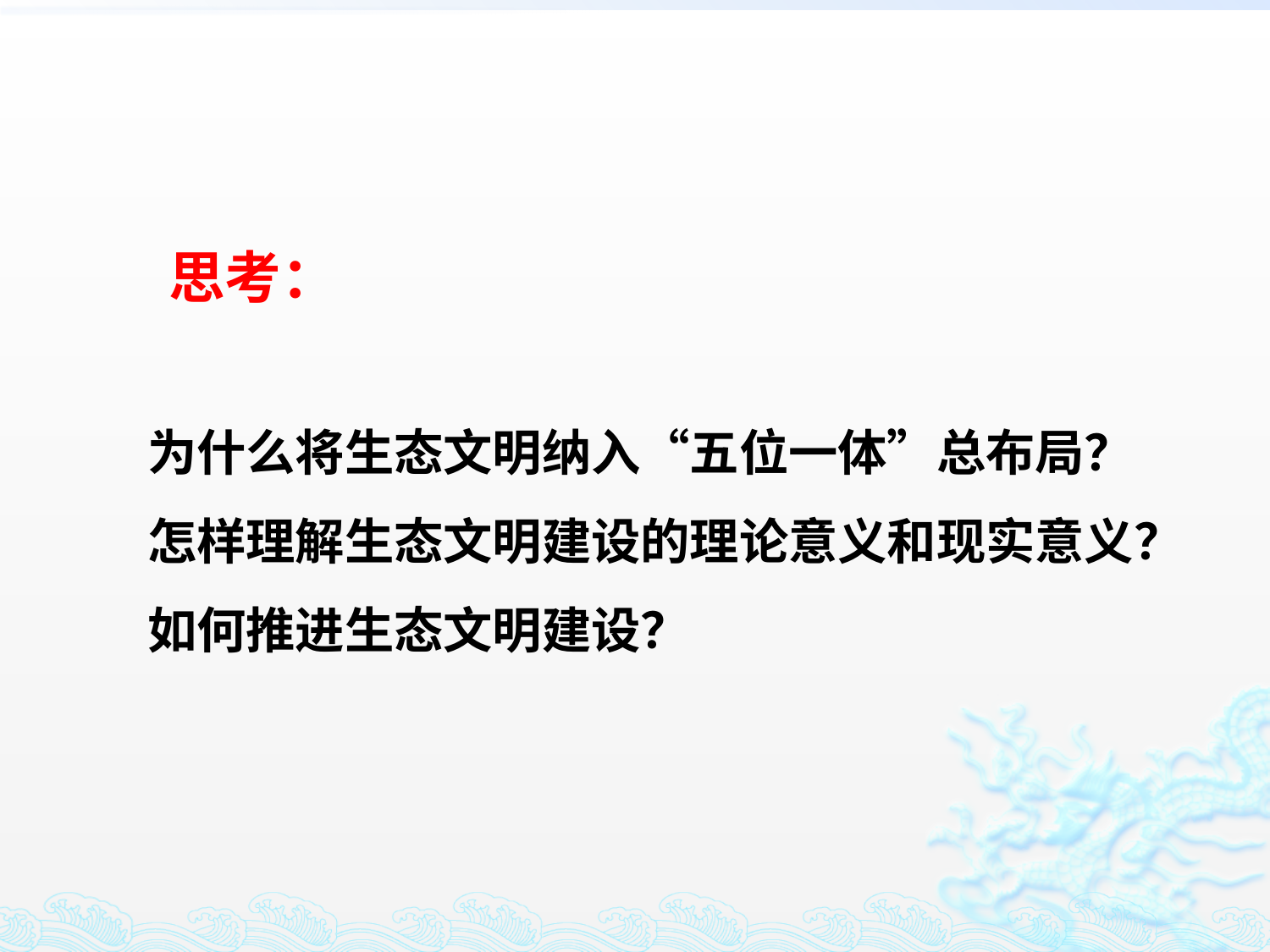

思考：
为什么将生态文明纳入“五位一体”总布局？
怎样理解生态文明建设的理论意义和现实意义？
如何推进生态文明建设？